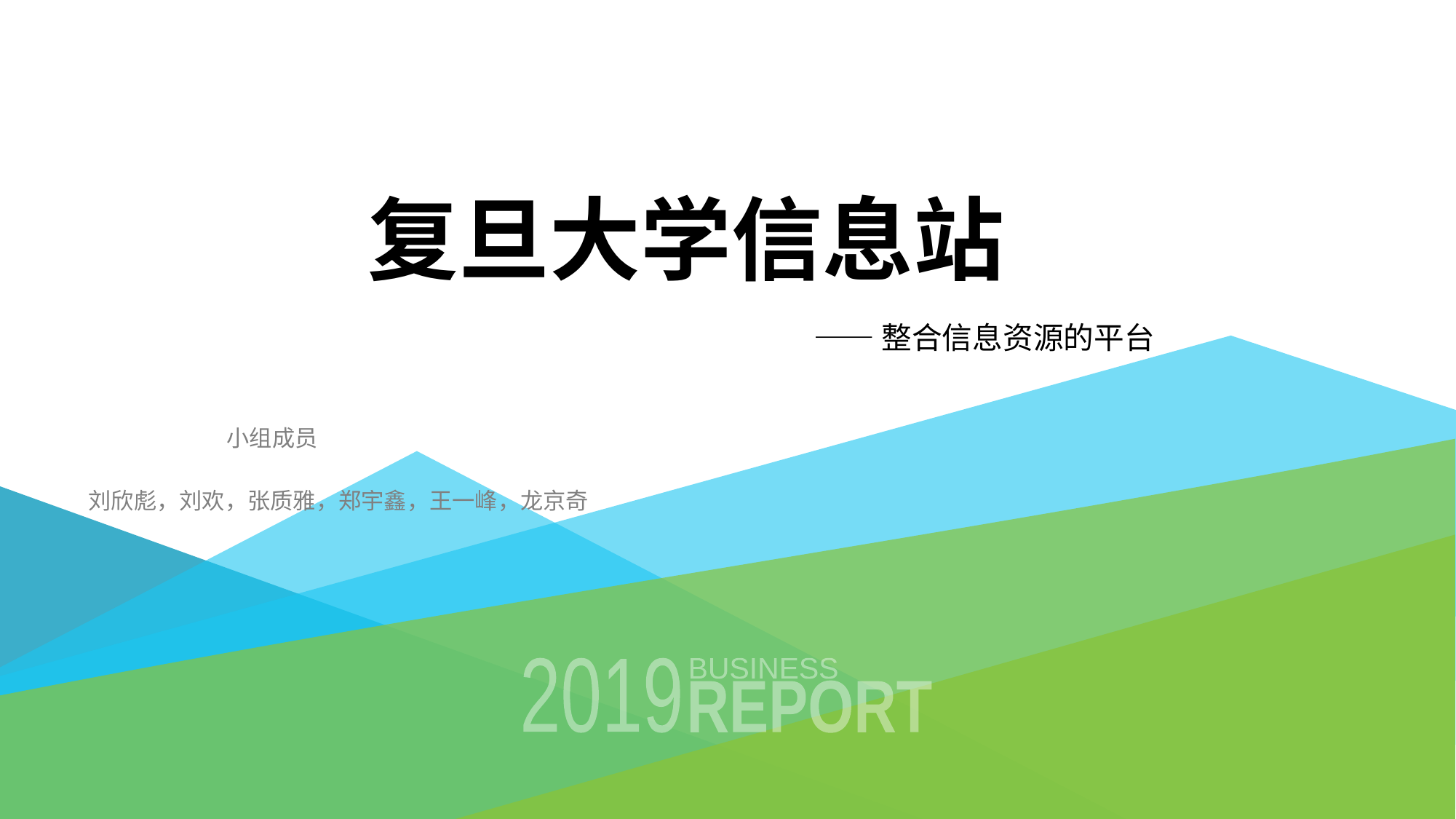

# 复旦大学信息站
——整合信息资源的平台
小组成员
刘欣彪，刘欢，张质雅，郑宇鑫，王一峰，龙京奇
BUSINESS
REPORT
2019